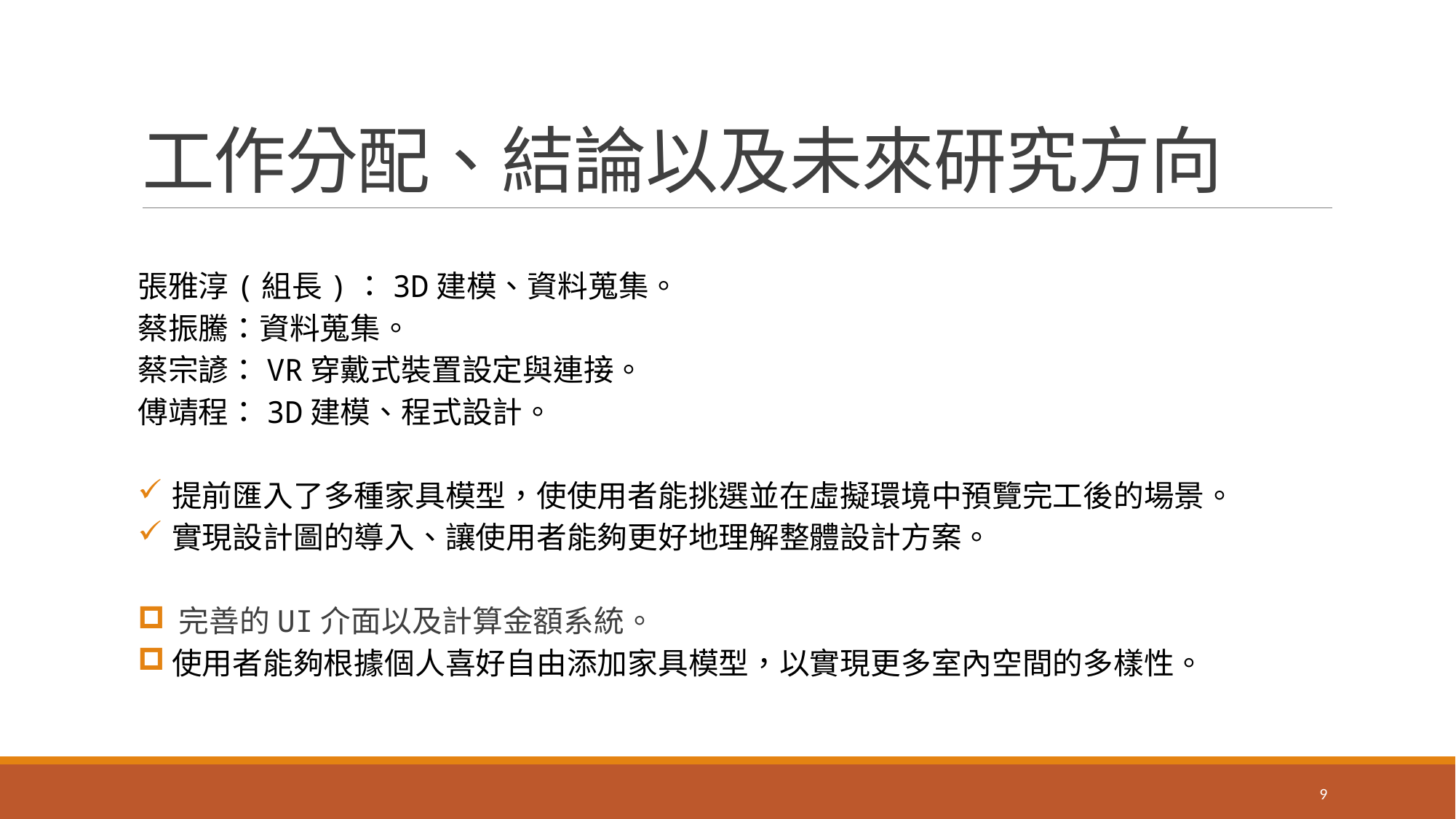

# 工作分配、結論以及未來研究方向
張雅淳(組長)：3D建模、資料蒐集。
蔡振騰：資料蒐集。
蔡宗諺：VR穿戴式裝置設定與連接。
傅靖程：3D建模、程式設計。

提前匯入了多種家具模型，使使用者能挑選並在虛擬環境中預覽完工後的場景。
實現設計圖的導入、讓使用者能夠更好地理解整體設計方案。

完善的UI介面以及計算金額系統。
使用者能夠根據個人喜好自由添加家具模型，以實現更多室內空間的多樣性。
9